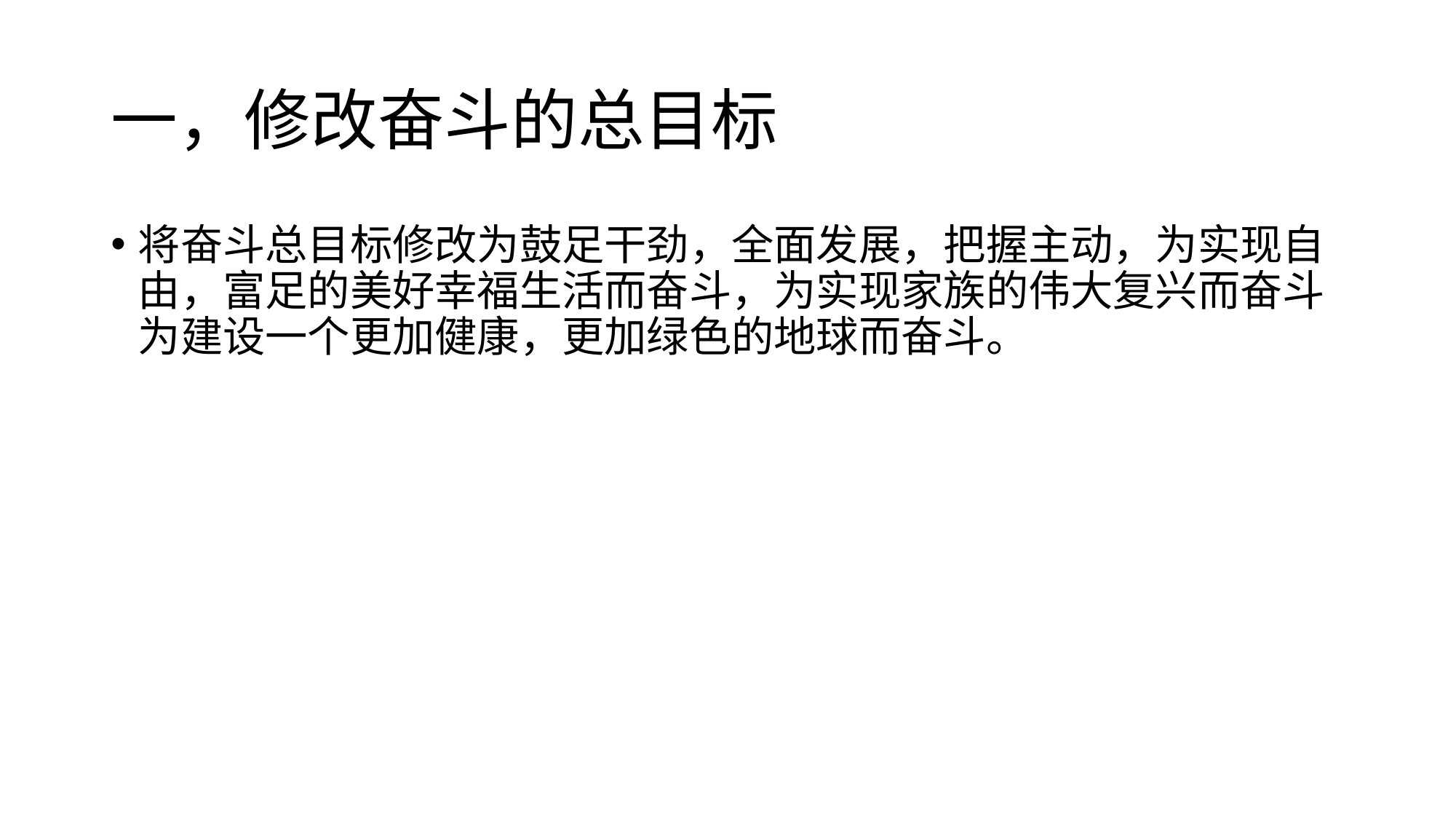

# 一，修改奋斗的总目标
将奋斗总目标修改为鼓足干劲，全面发展，把握主动，为实现自由，富足的美好幸福生活而奋斗，为实现家族的伟大复兴而奋斗为建设一个更加健康，更加绿色的地球而奋斗。